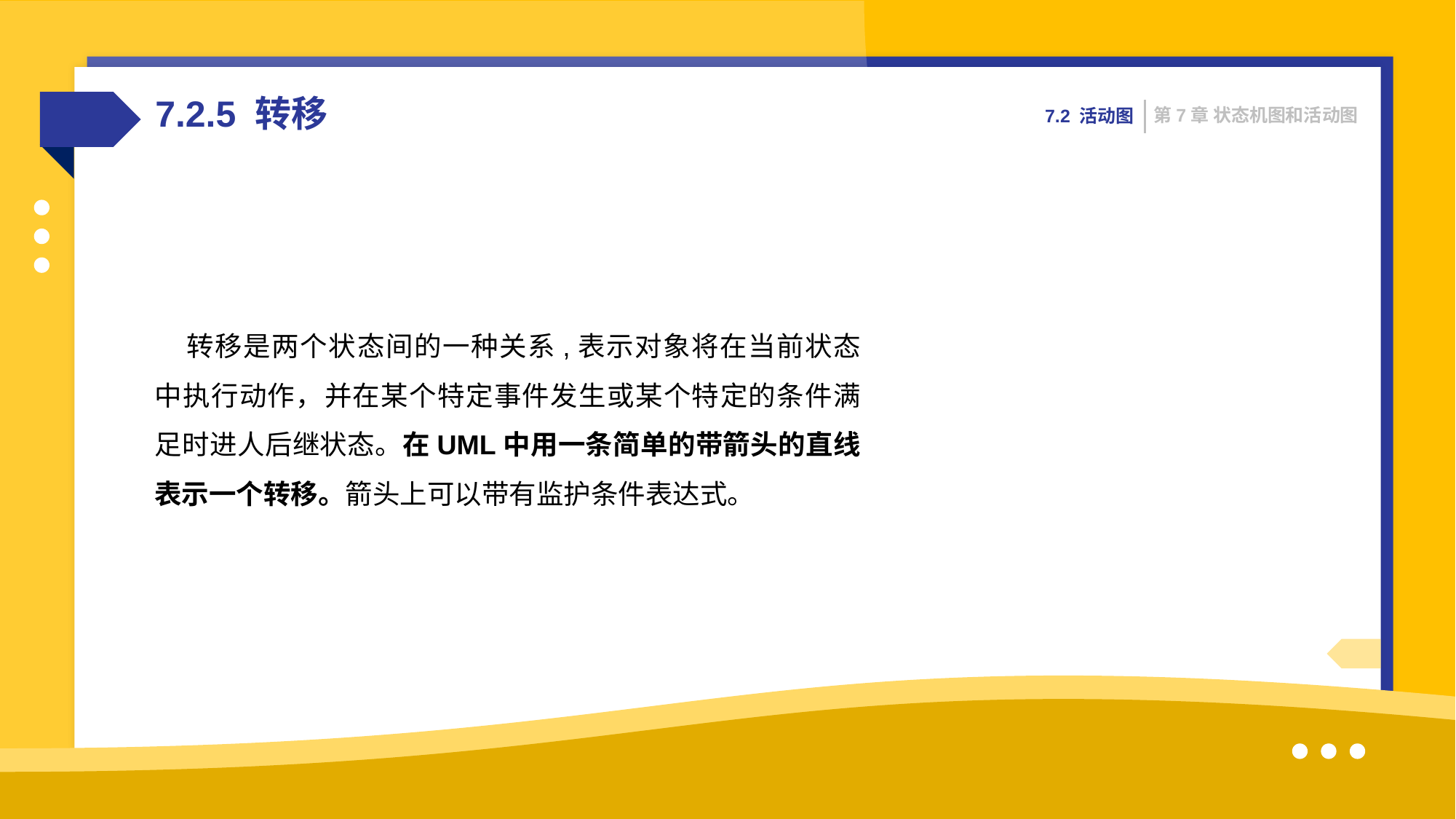

7.2.5 转移
第7章 状态机图和活动图
7.2 活动图
转移是两个状态间的一种关系,表示对象将在当前状态中执行动作，并在某个特定事件发生或某个特定的条件满足时进人后继状态。在UML中用一条简单的带箭头的直线表示一个转移。箭头上可以带有监护条件表达式。